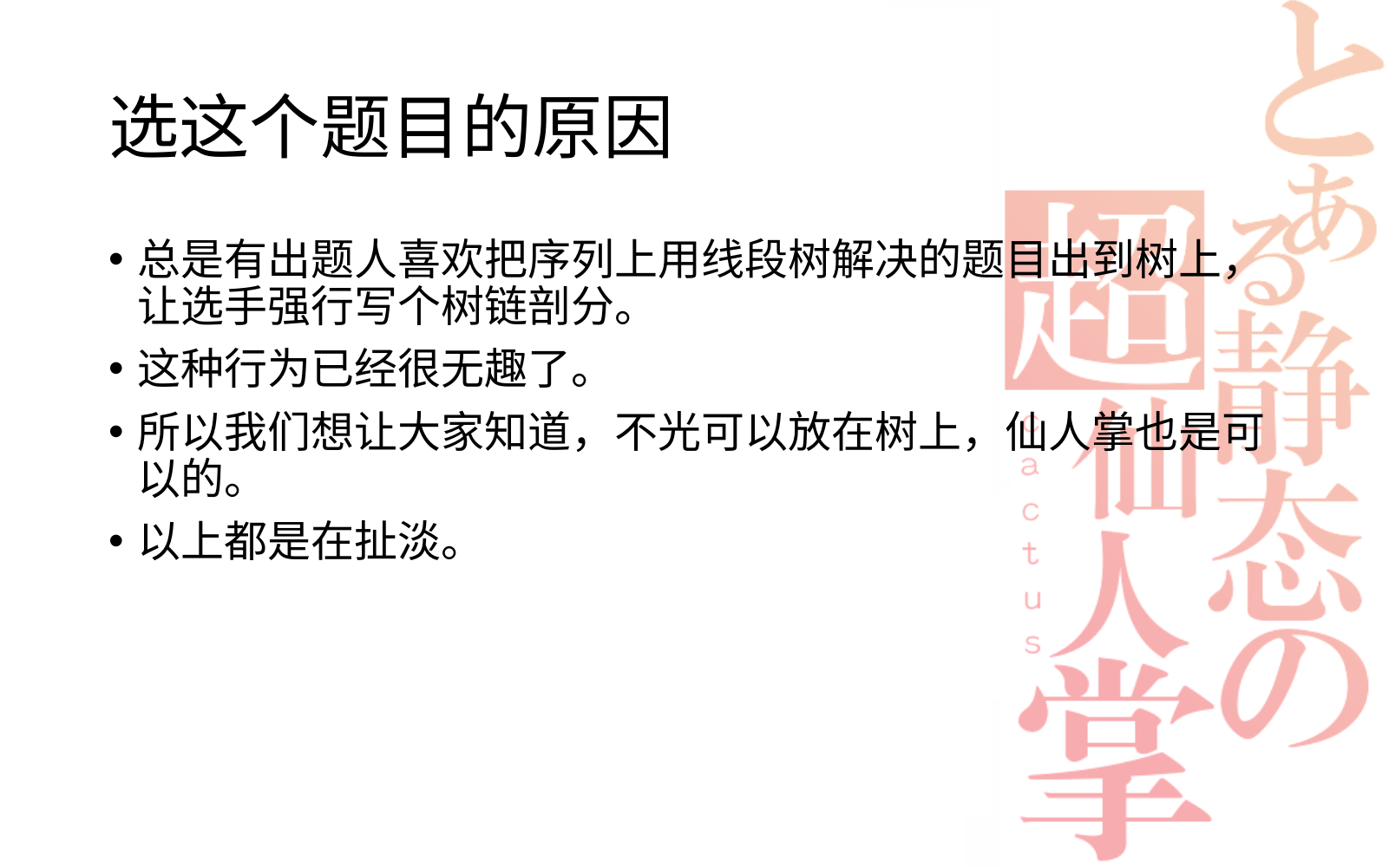

# 选这个题目的原因
总是有出题人喜欢把序列上用线段树解决的题目出到树上，让选手强行写个树链剖分。
这种行为已经很无趣了。
所以我们想让大家知道，不光可以放在树上，仙人掌也是可以的。
以上都是在扯淡。